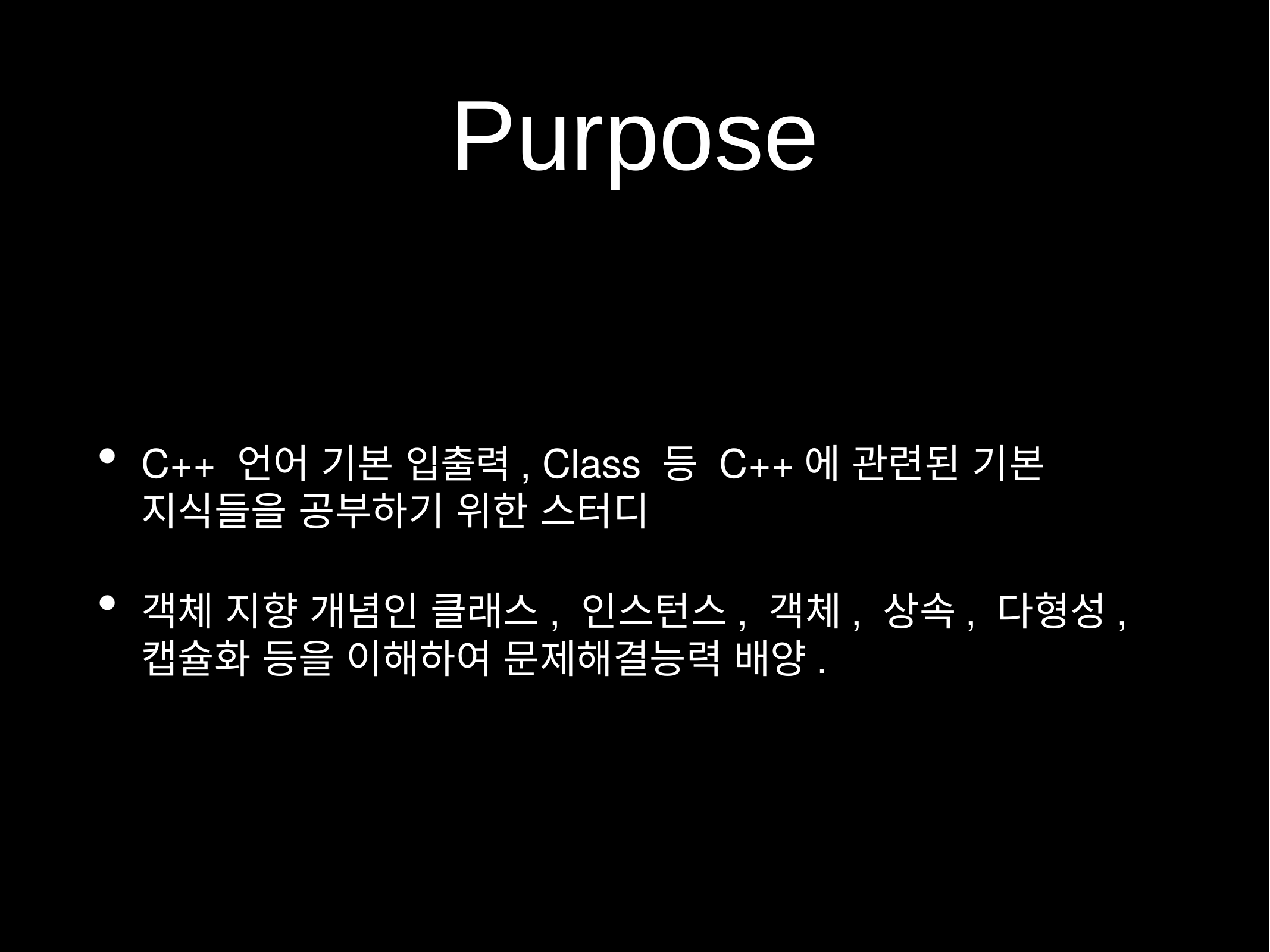

# Purpose
C++ 언어 기본 입출력, Class 등 C++에 관련된 기본 지식들을 공부하기 위한 스터디
객체 지향 개념인 클래스, 인스턴스, 객체, 상속, 다형성, 캡슐화 등을 이해하여 문제해결능력 배양.